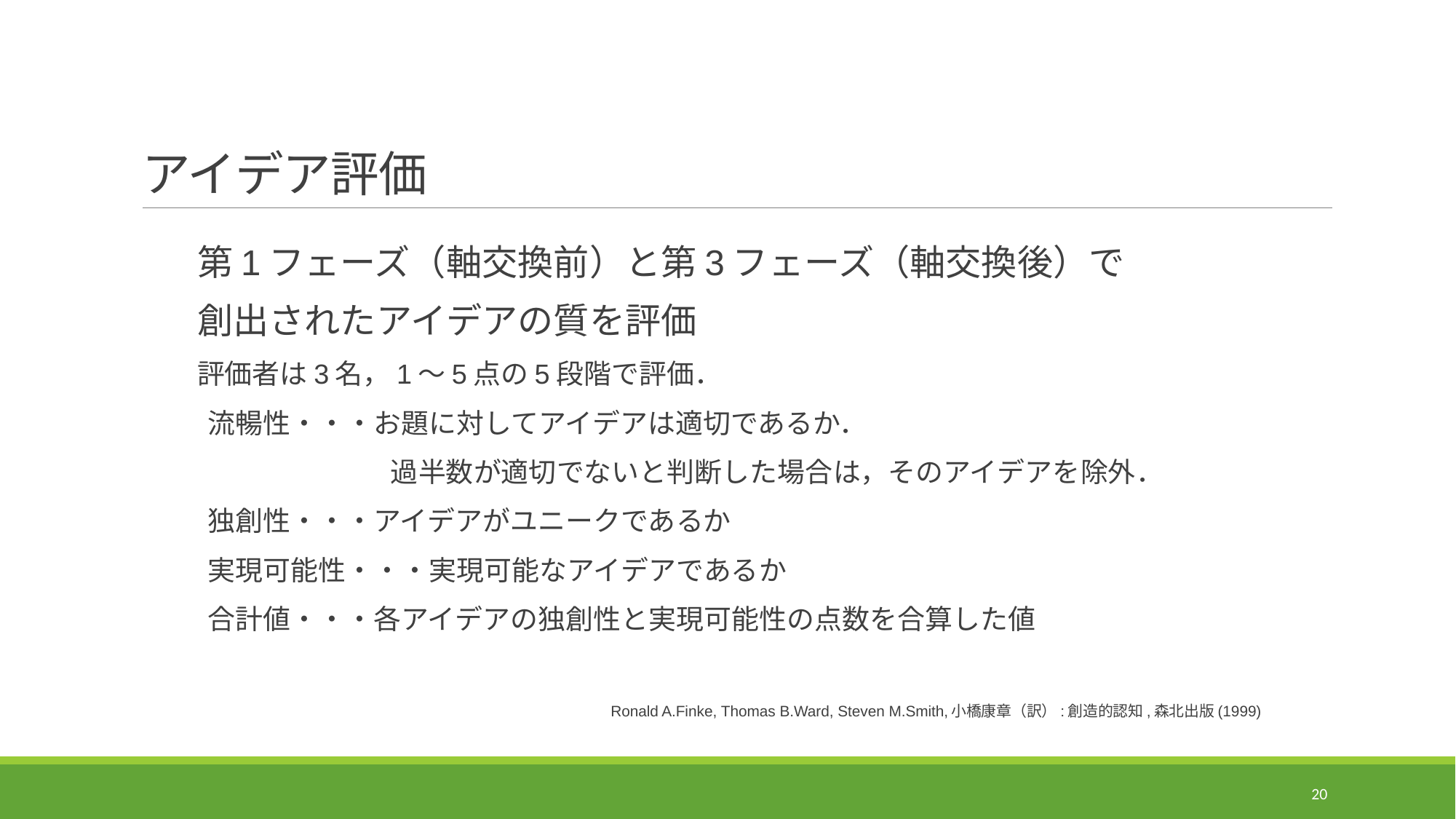

# アイデア評価
第1フェーズ（軸交換前）と第3フェーズ（軸交換後）で
創出されたアイデアの質を評価
評価者は3名，1～5点の5段階で評価．
流暢性・・・お題に対してアイデアは適切であるか．
　　　　　　　過半数が適切でないと判断した場合は，そのアイデアを除外．
独創性・・・アイデアがユニークであるか
実現可能性・・・実現可能なアイデアであるか
合計値・・・各アイデアの独創性と実現可能性の点数を合算した値

Ronald A.Finke, Thomas B.Ward, Steven M.Smith,小橋康章（訳）:創造的認知,森北出版(1999)
20